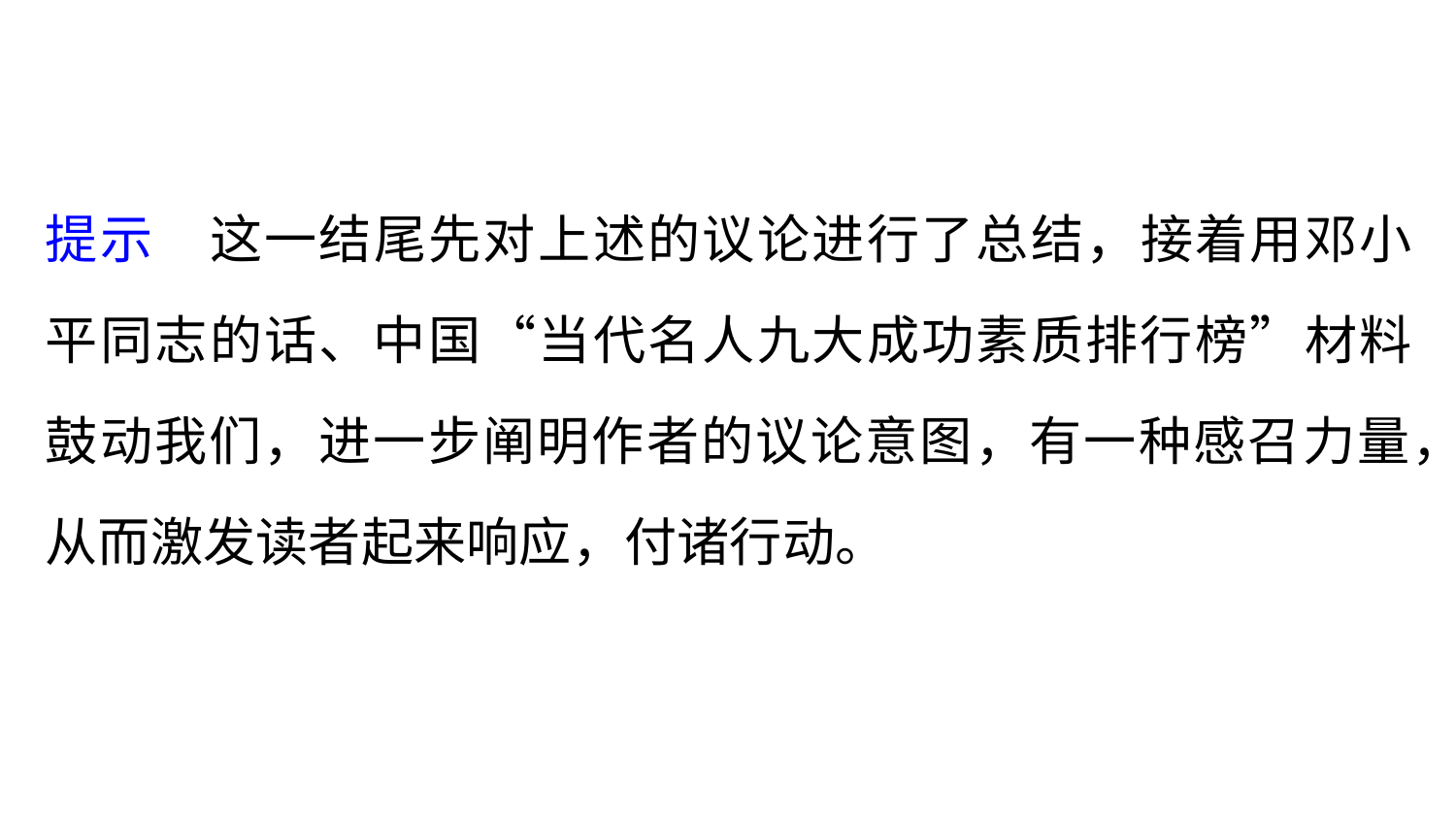

提示　这一结尾先对上述的议论进行了总结，接着用邓小平同志的话、中国“当代名人九大成功素质排行榜”材料鼓动我们，进一步阐明作者的议论意图，有一种感召力量，从而激发读者起来响应，付诸行动。